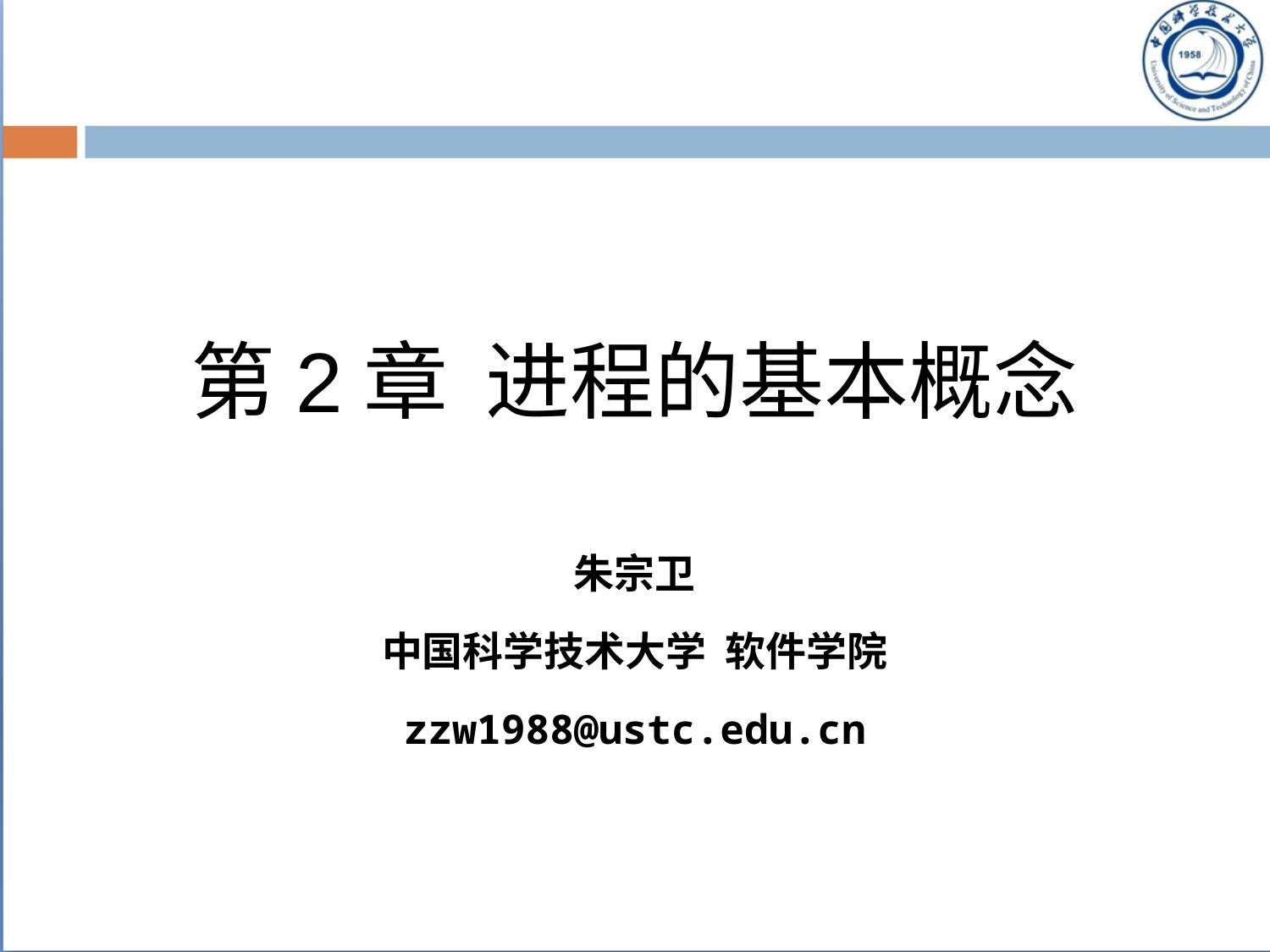

# 第2章  进程的基本概念
朱宗卫
中国科学技术大学  软件学院
zzw1988@ustc.edu.cn